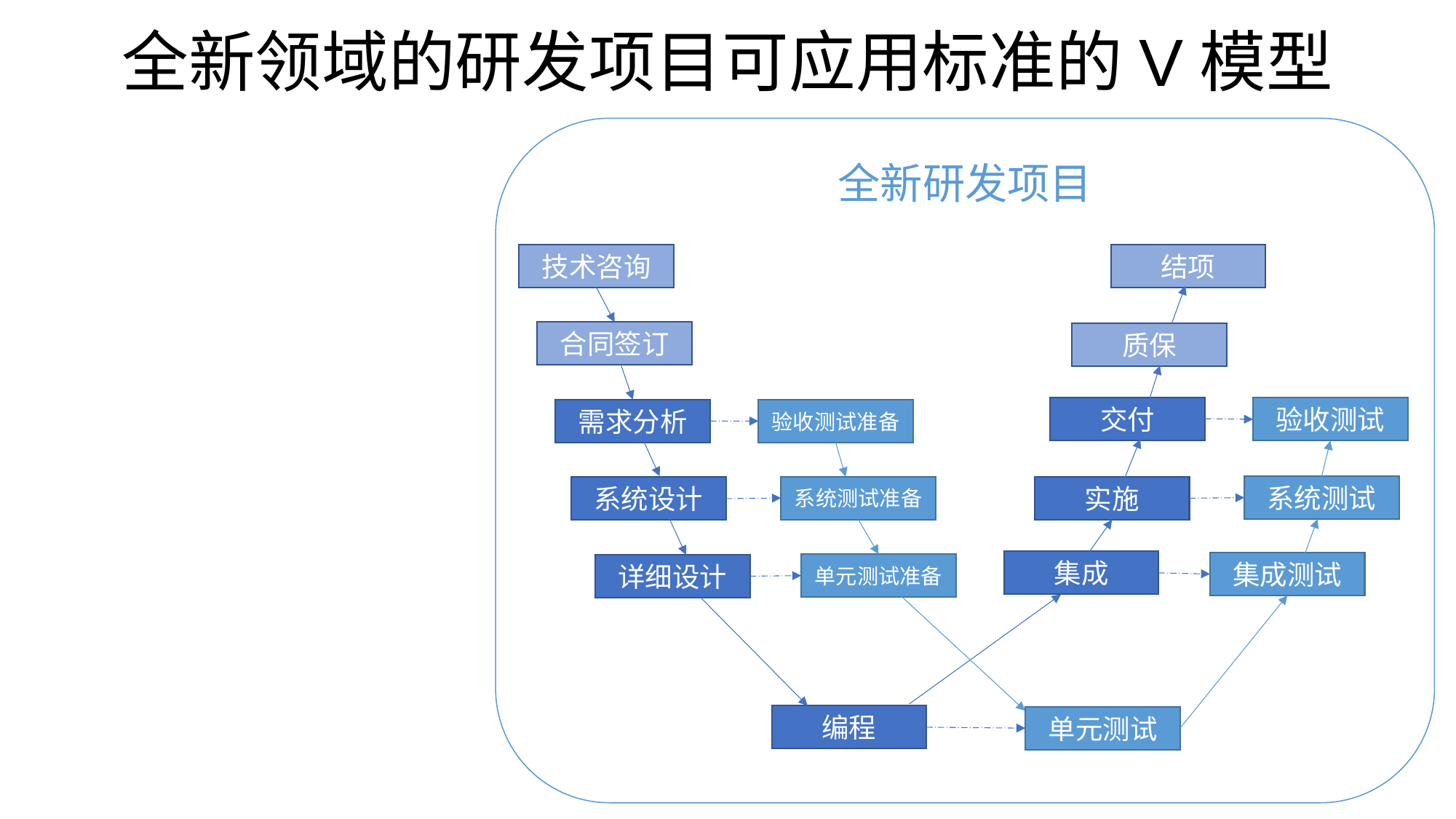

# 全新领域的研发项目可应用标准的V模型
全新研发项目
技术咨询
结项
合同签订
质保
交付
验收测试
验收测试准备
需求分析
系统测试
系统测试准备
实施
系统设计
集成
集成测试
单元测试准备
详细设计
编程
单元测试